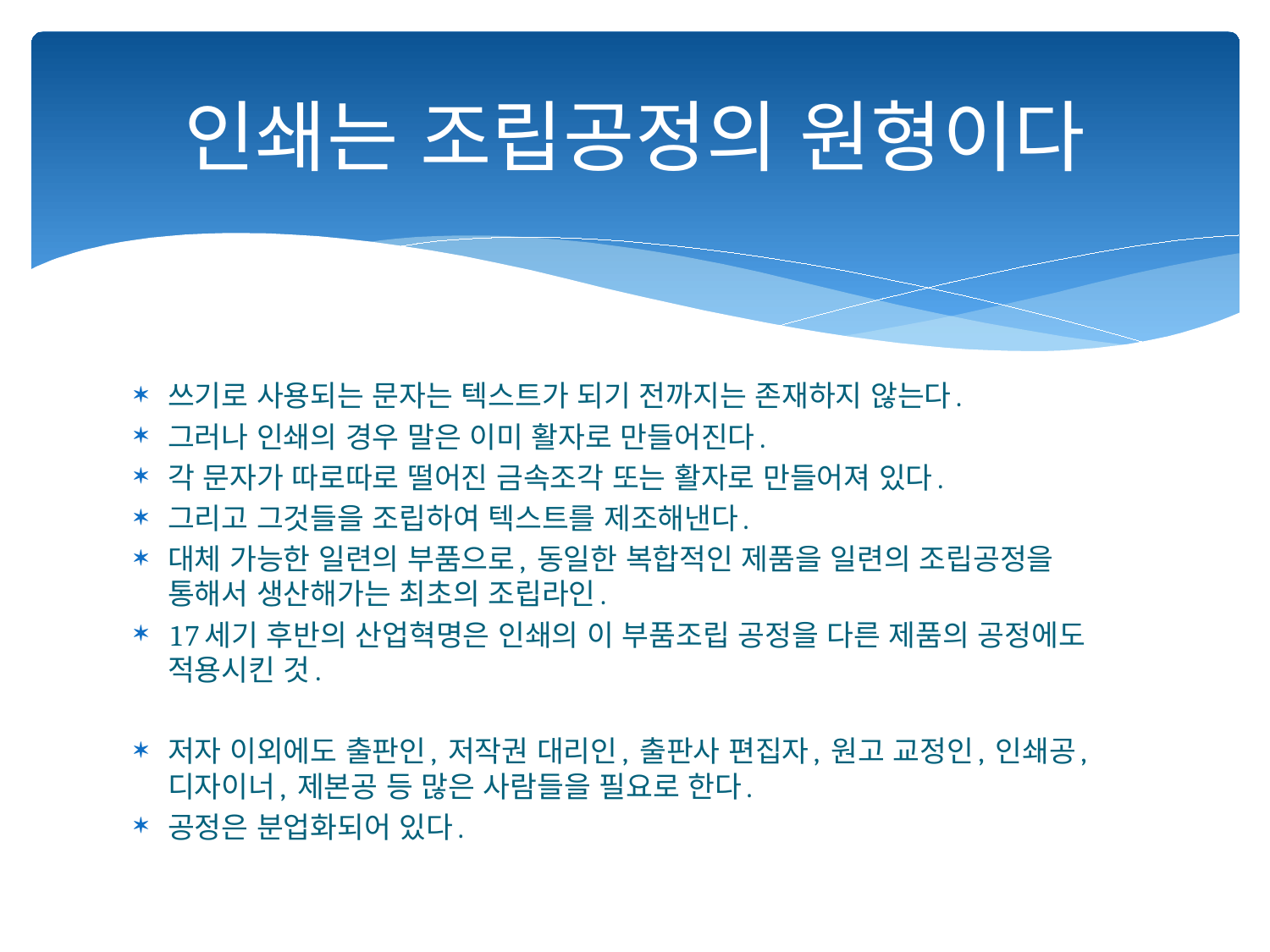

# 인쇄는 조립공정의 원형이다
쓰기로 사용되는 문자는 텍스트가 되기 전까지는 존재하지 않는다.
그러나 인쇄의 경우 말은 이미 활자로 만들어진다.
각 문자가 따로따로 떨어진 금속조각 또는 활자로 만들어져 있다.
그리고 그것들을 조립하여 텍스트를 제조해낸다.
대체 가능한 일련의 부품으로, 동일한 복합적인 제품을 일련의 조립공정을 통해서 생산해가는 최초의 조립라인.
17세기 후반의 산업혁명은 인쇄의 이 부품조립 공정을 다른 제품의 공정에도 적용시킨 것.

저자 이외에도 출판인, 저작권 대리인, 출판사 편집자, 원고 교정인, 인쇄공, 디자이너, 제본공 등 많은 사람들을 필요로 한다.
공정은 분업화되어 있다.